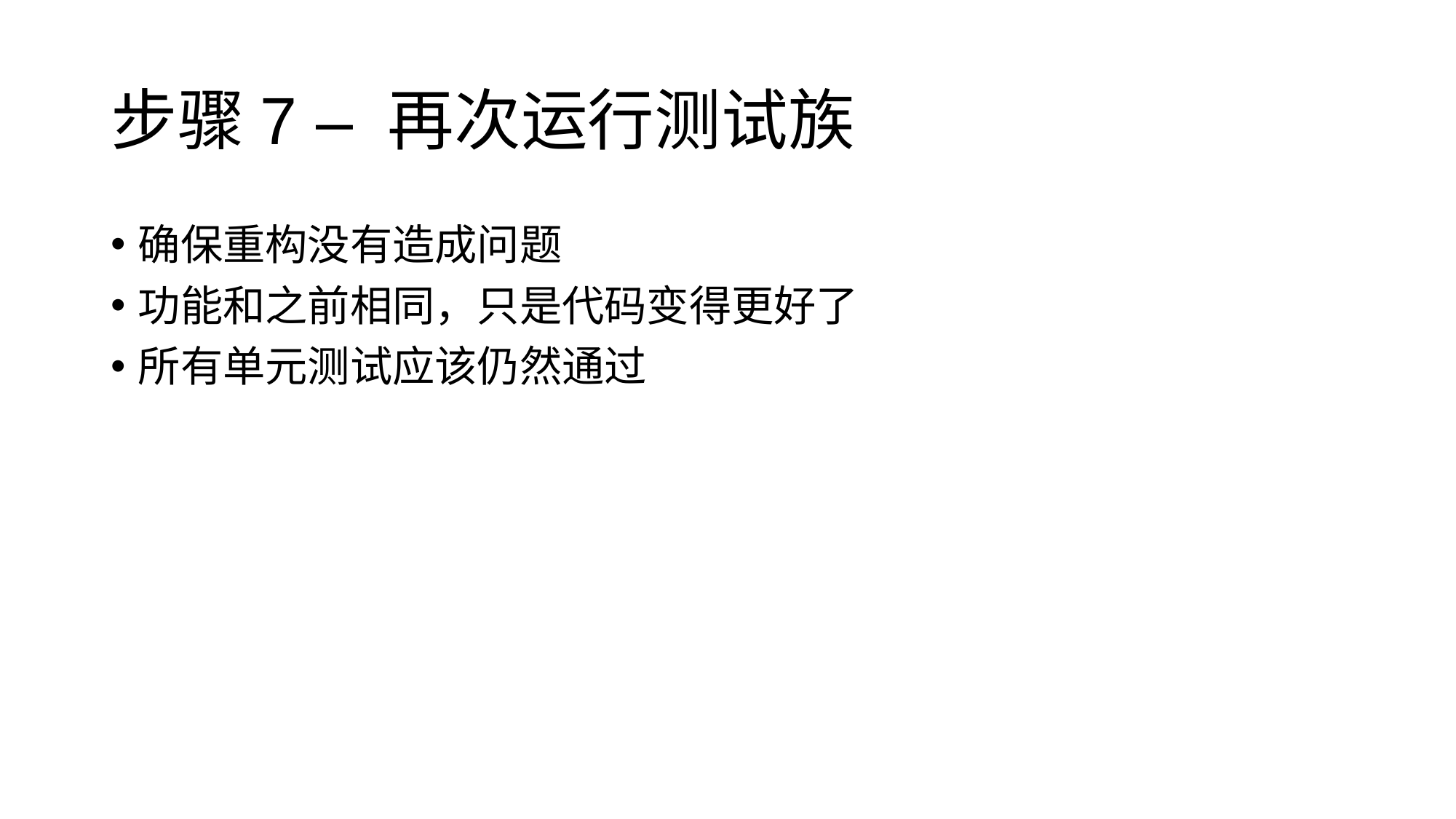

# 步骤7 – 再次运行测试族
确保重构没有造成问题
功能和之前相同，只是代码变得更好了
所有单元测试应该仍然通过